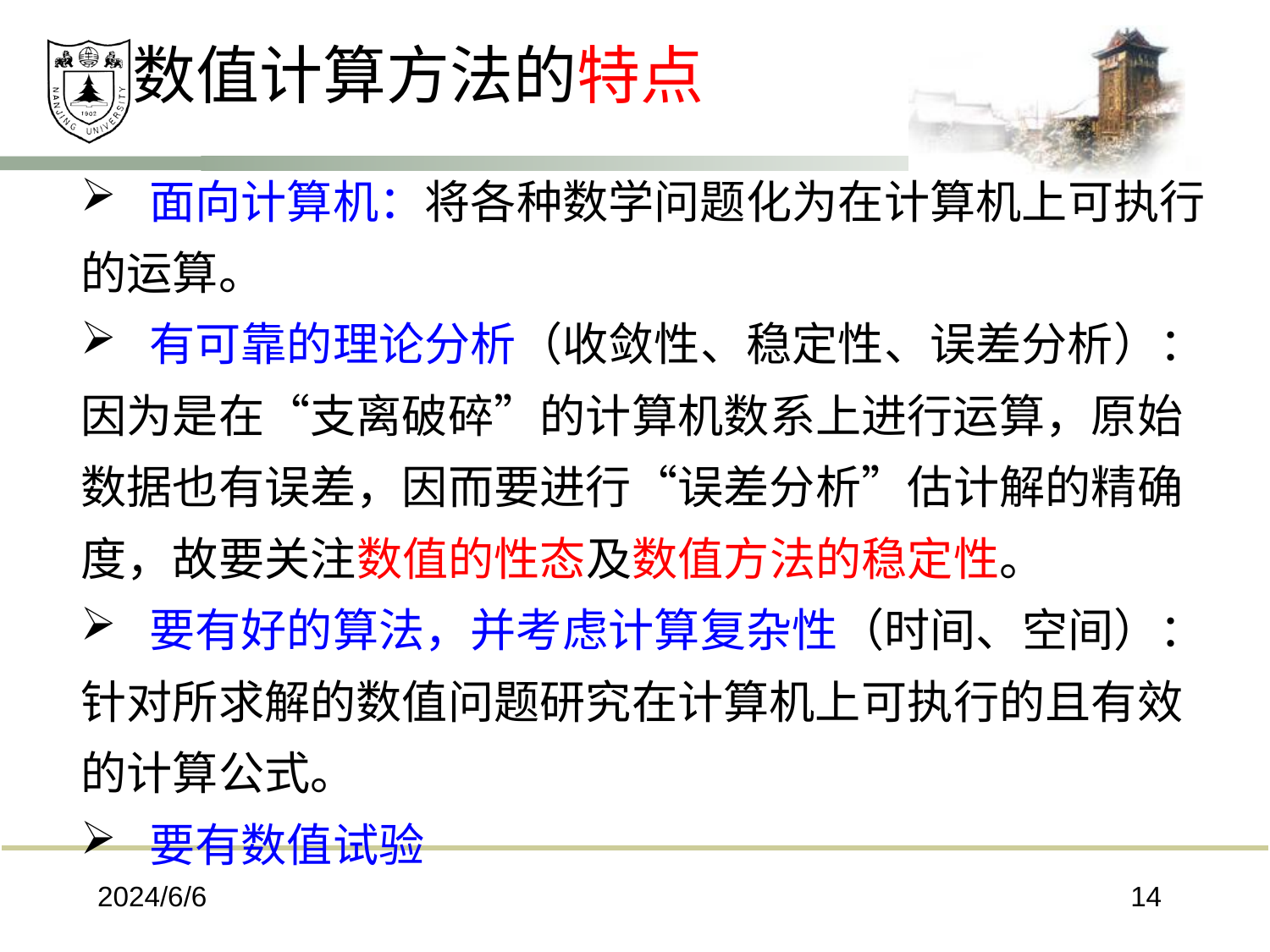

数值计算方法的特点
  面向计算机：将各种数学问题化为在计算机上可执行的运算。
  有可靠的理论分析（收敛性、稳定性、误差分析）：
因为是在“支离破碎”的计算机数系上进行运算，原始数据也有误差，因而要进行“误差分析”估计解的精确度，故要关注数值的性态及数值方法的稳定性。
  要有好的算法，并考虑计算复杂性（时间、空间）：
针对所求解的数值问题研究在计算机上可执行的且有效的计算公式。
  要有数值试验
2024/6/6
14